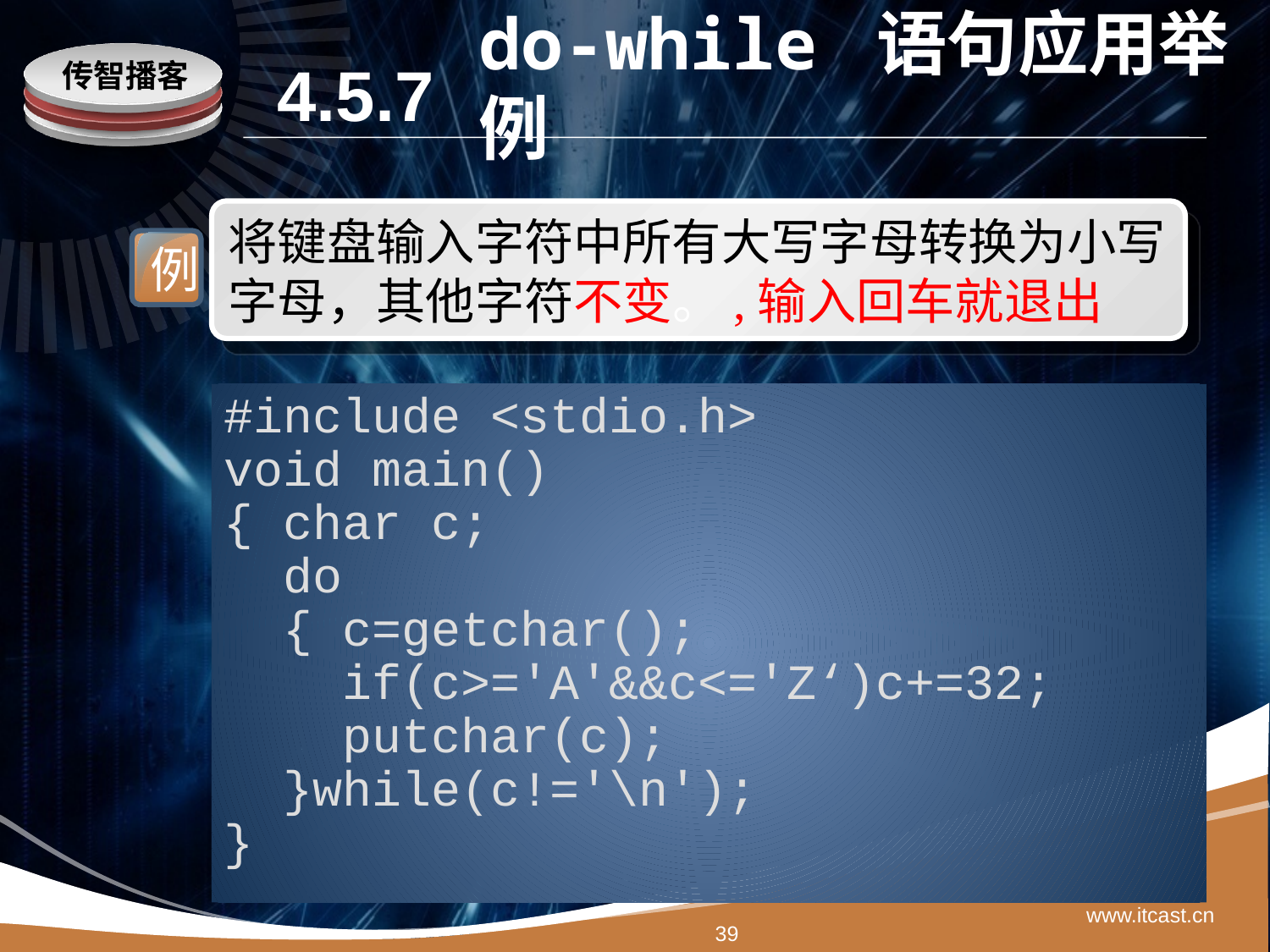

# 4.5.7
do-while 语句应用举例
将键盘输入字符中所有大写字母转换为小写
字母，其他字符不变。,输入回车就退出

例
#include <stdio.h>
void main()
{ char c;
  do
  { c=getchar();
    if(c>='A'&&c<='Z‘)c+=32;
    putchar(c);
  }while(c!='\n');
}
www.itcast.cn
39